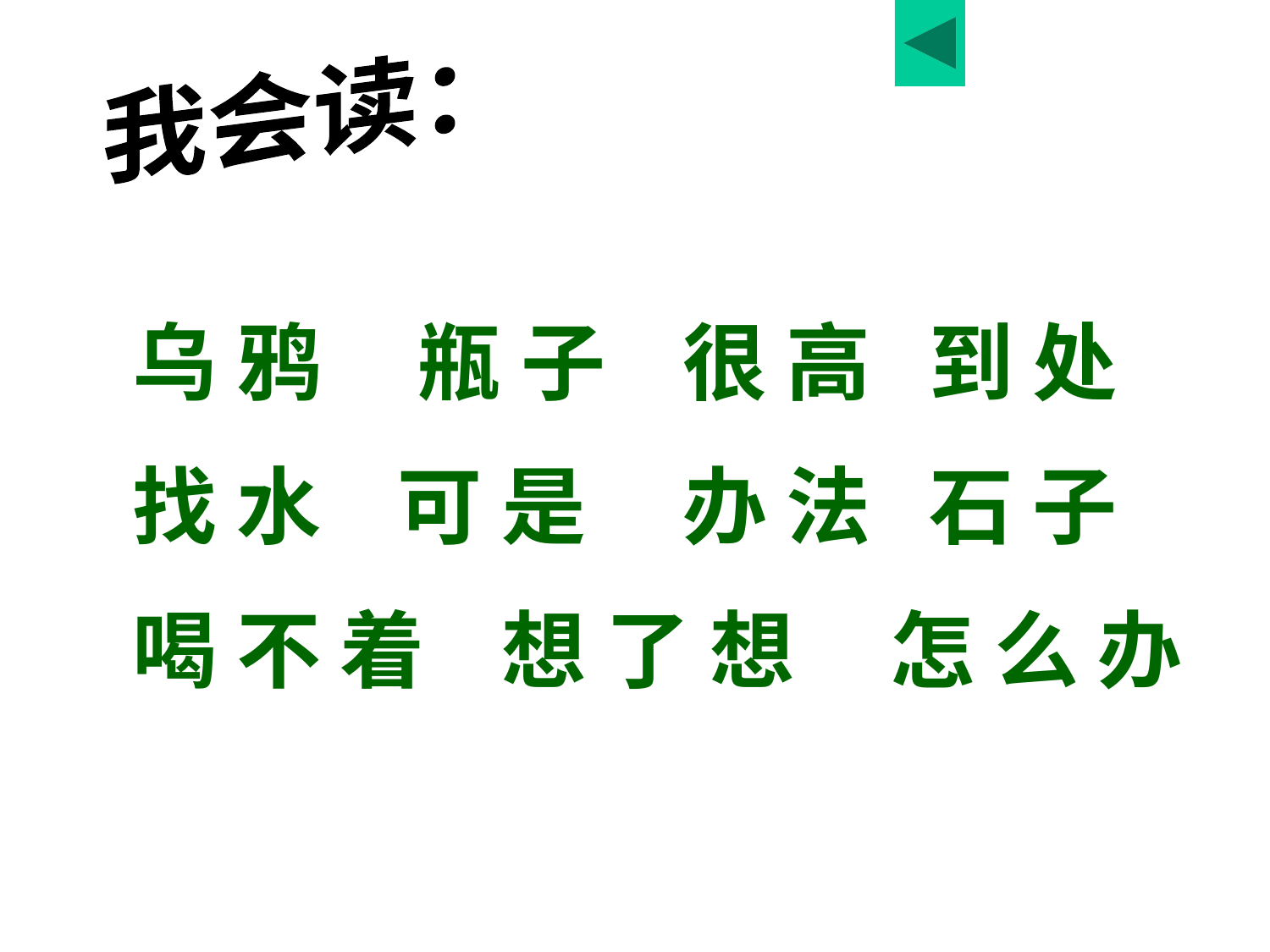

我会读：

乌 鸦     瓶 子    很 高   到 处
找 水    可 是     办 法   石 子
喝 不 着    想 了 想     怎 么 办